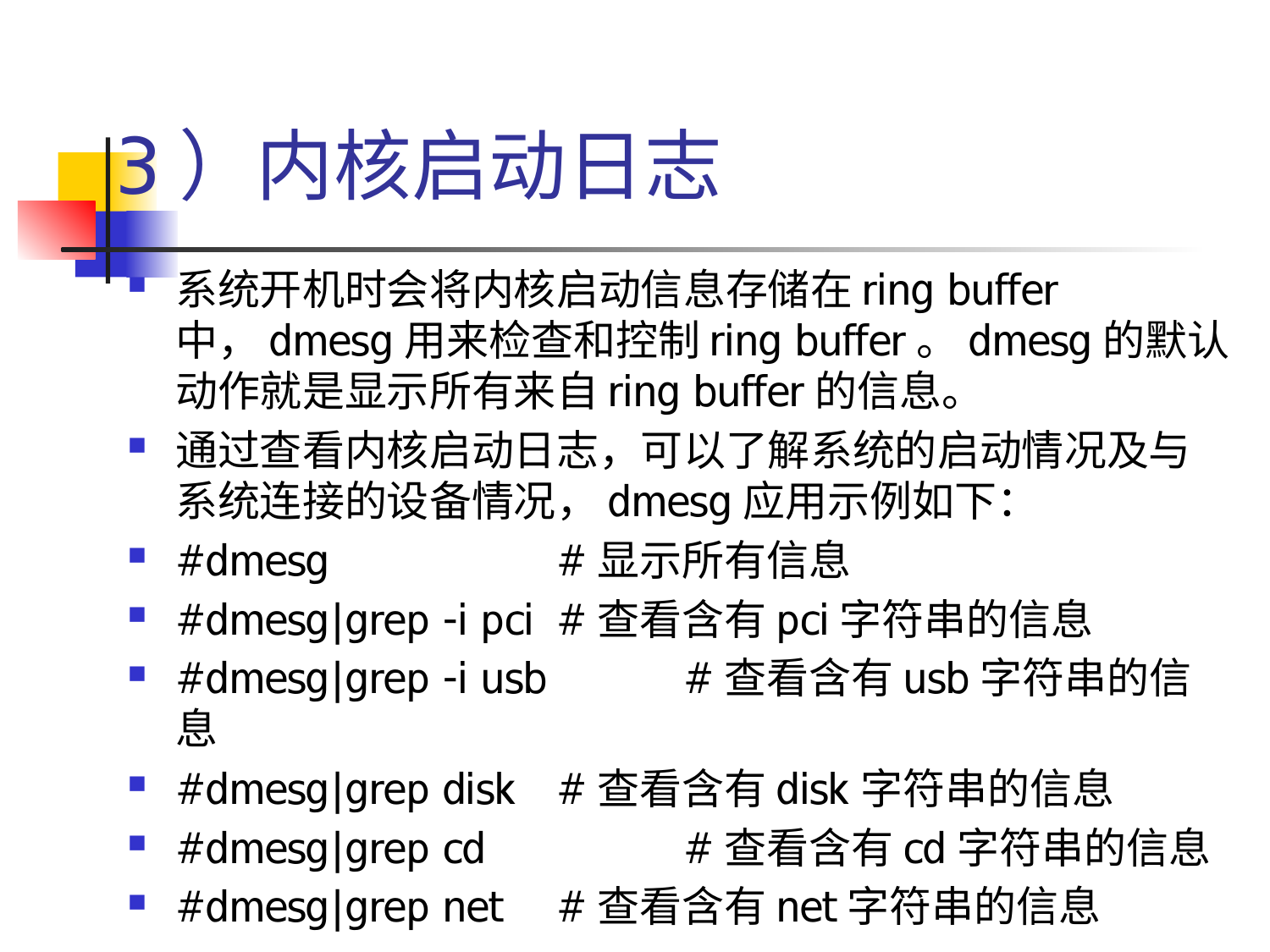

# 3）内核启动日志
系统开机时会将内核启动信息存储在ring buffer中，dmesg用来检查和控制ring buffer。dmesg的默认动作就是显示所有来自ring buffer的信息。
通过查看内核启动日志，可以了解系统的启动情况及与系统连接的设备情况，dmesg应用示例如下：
#dmesg 		#显示所有信息
#dmesg|grep -i pci 	#查看含有pci字符串的信息
#dmesg|grep -i usb 	#查看含有usb字符串的信息
#dmesg|grep disk 	#查看含有disk字符串的信息
#dmesg|grep cd 		#查看含有cd字符串的信息
#dmesg|grep net 	#查看含有net字符串的信息